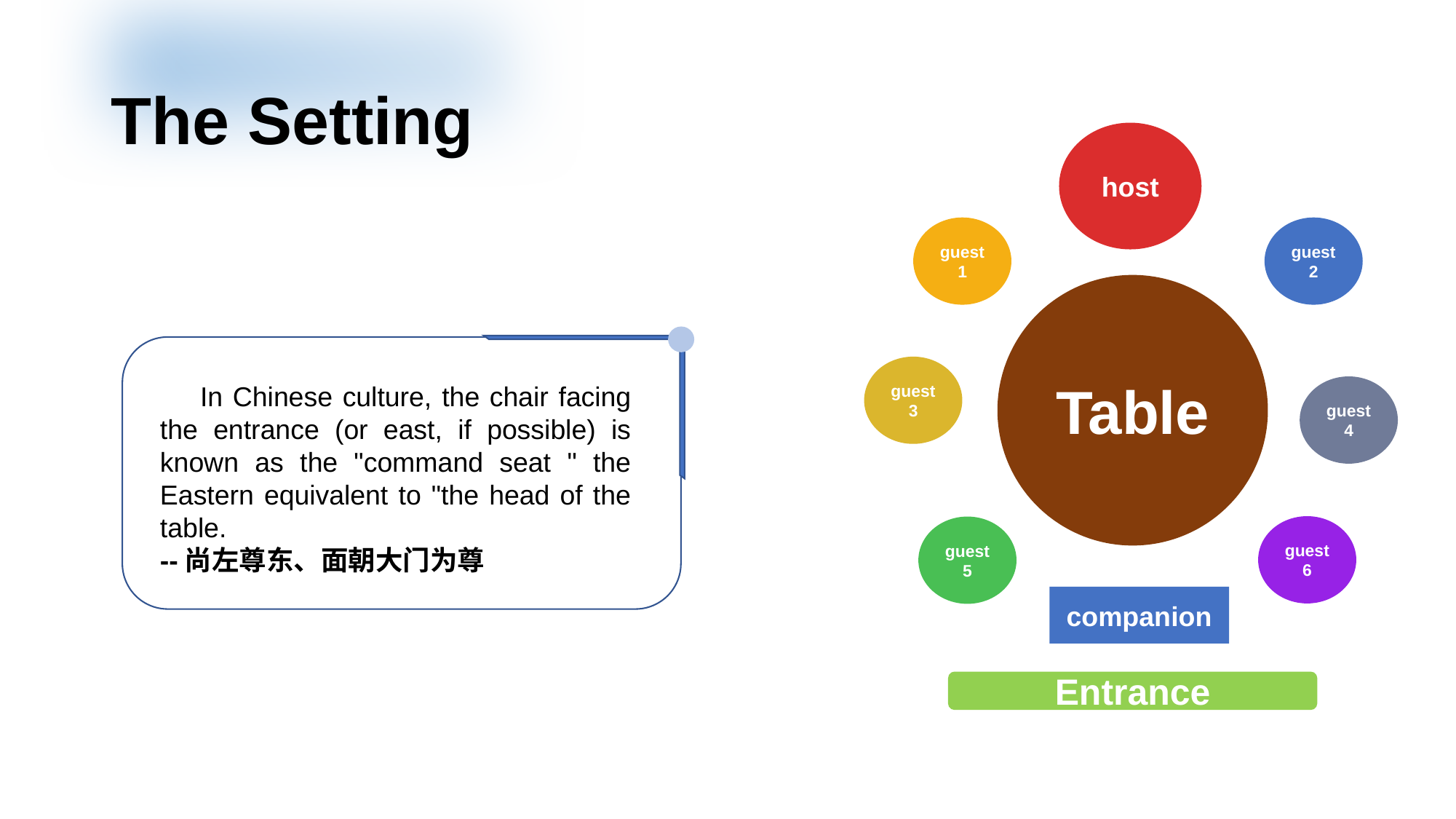

# The Setting
host
guest1
guest2
Table
guest3
guest4
guest6
guest5
companion
Entrance

    In Chinese culture, the chair facing the entrance (or east, if possible) is known as the "command seat " the Eastern equivalent to "the head of the table.
--尚左尊东、面朝大门为尊